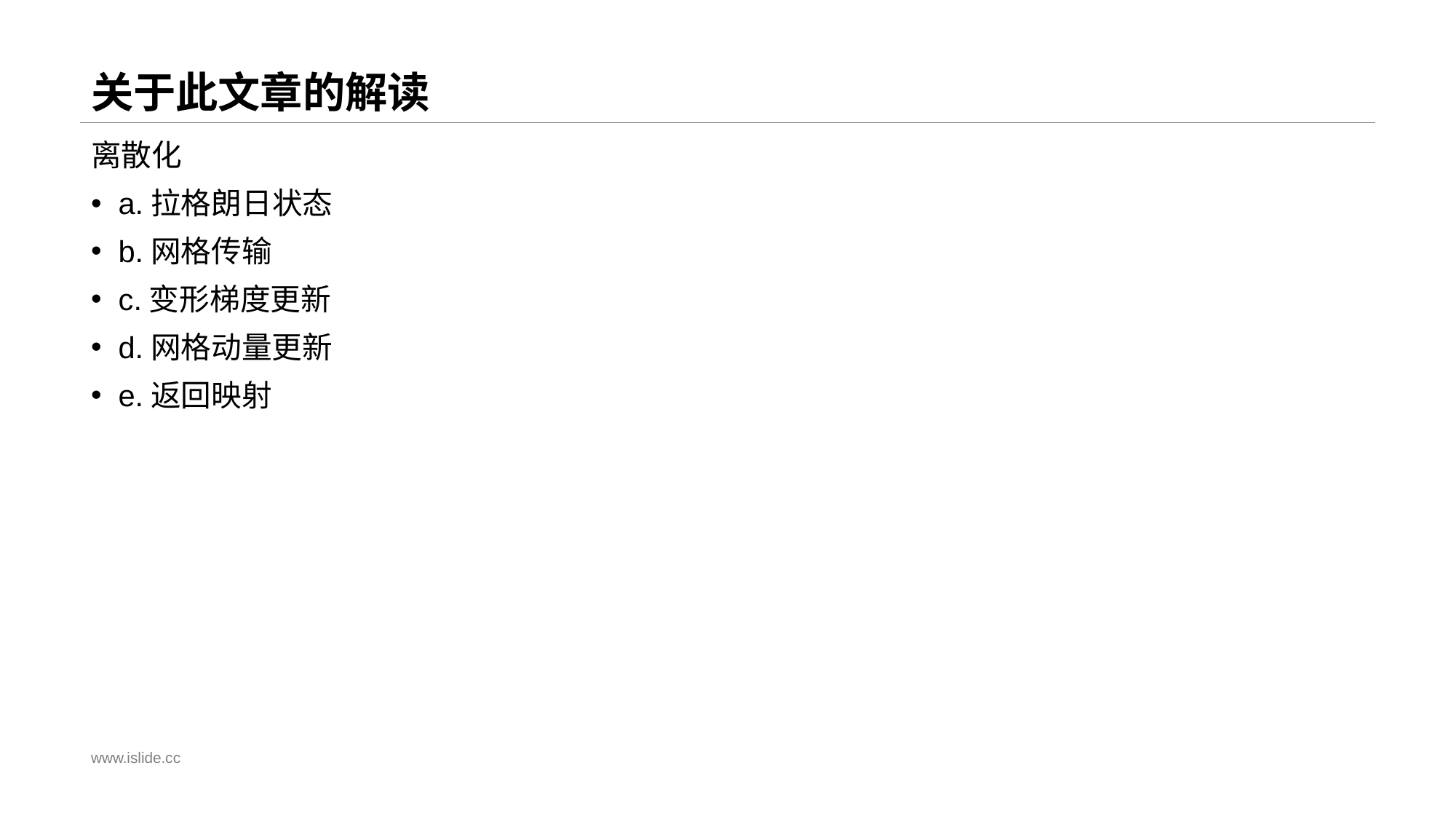

# 关于此文章的解读
离散化
a.拉格朗日状态
b.网格传输
c.变形梯度更新
d.网格动量更新
e.返回映射
www.islide.cc
8